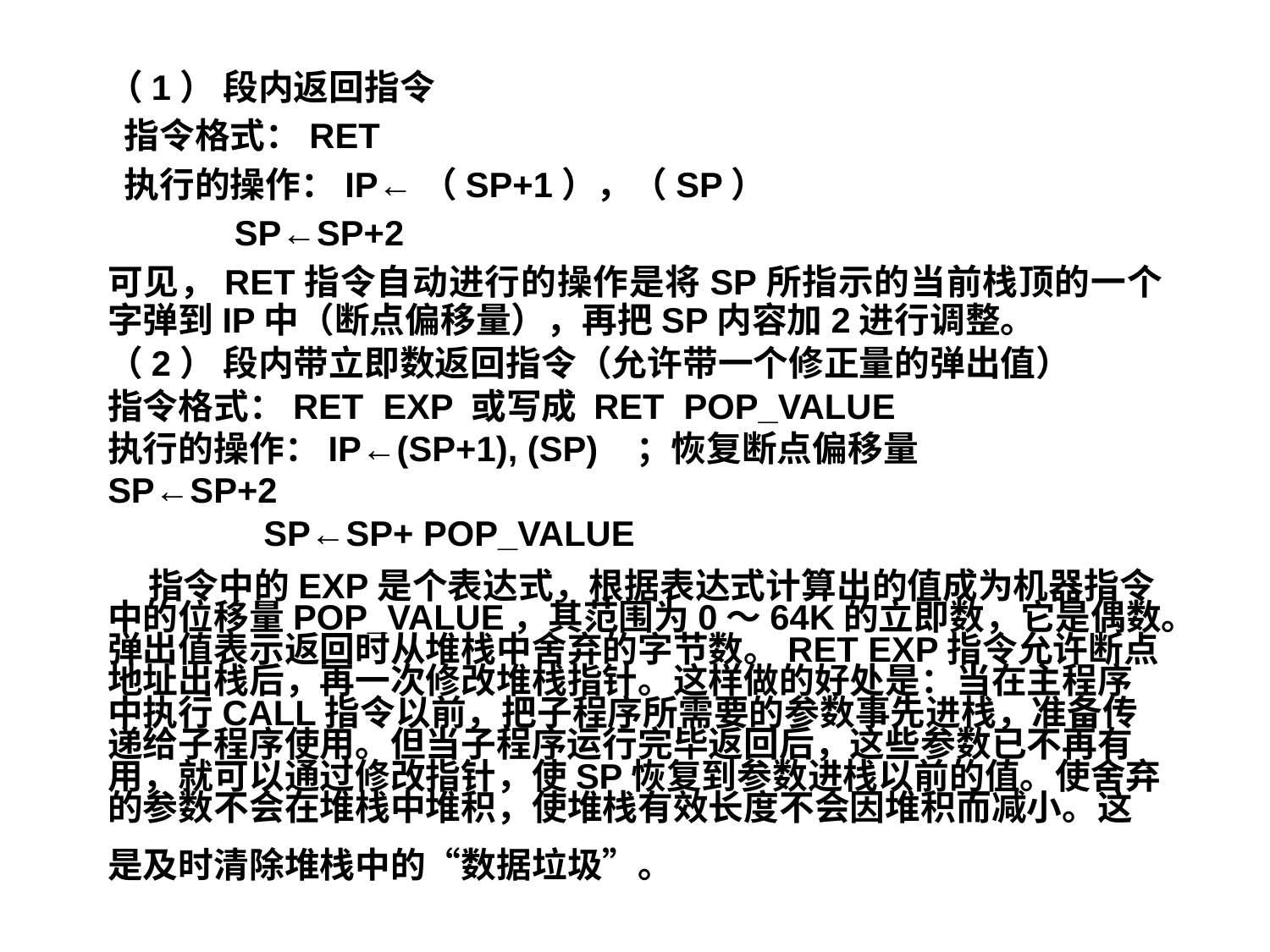

（1） 段内返回指令
 指令格式：RET
 执行的操作：IP←（SP+1），（SP）
             SP←SP+2
可见，RET指令自动进行的操作是将SP所指示的当前栈顶的一个字弹到IP中（断点偏移量），再把SP内容加2进行调整。
（2） 段内带立即数返回指令（允许带一个修正量的弹出值）
指令格式：RET  EXP 或写成 RET  POP_VALUE
执行的操作：IP←(SP+1), (SP)   ；恢复断点偏移量
SP←SP+2
                SP←SP+ POP_VALUE
    指令中的EXP是个表达式，根据表达式计算出的值成为机器指令中的位移量POP_VALUE，其范围为0～64K的立即数，它是偶数。弹出值表示返回时从堆栈中舍弃的字节数。RET EXP指令允许断点地址出栈后，再一次修改堆栈指针。这样做的好处是：当在主程序中执行CALL指令以前，把子程序所需要的参数事先进栈，准备传递给子程序使用。但当子程序运行完毕返回后，这些参数已不再有用，就可以通过修改指针，使SP恢复到参数进栈以前的值。使舍弃的参数不会在堆栈中堆积，使堆栈有效长度不会因堆积而减小。这是及时清除堆栈中的“数据垃圾”。